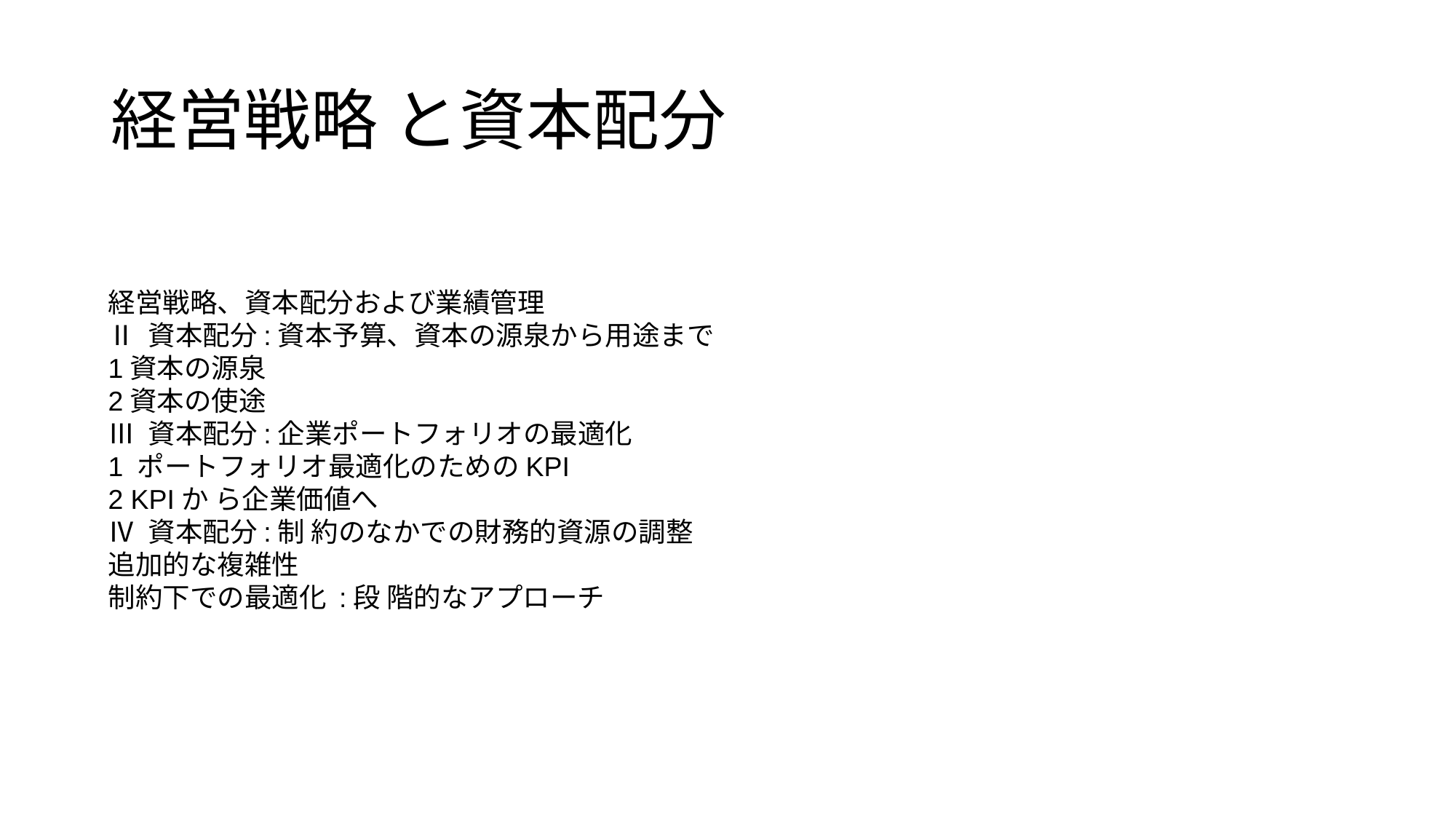

# 経営戦略 と資本配分
経営戦略、資本配分および業績管理
Ⅱ 資本配分:資本予算、資本の源泉から用途まで
1資本の源泉
2資本の使途
Ⅲ 資本配分:企業ポートフォリオの最適化
1 ポートフォリオ最適化のためのKPI
2 KPIか ら企業価値へ
Ⅳ 資本配分:制 約のなかでの財務的資源の調整
追加的な複雑性
制約下での最適化 :段 階的なアプローチ